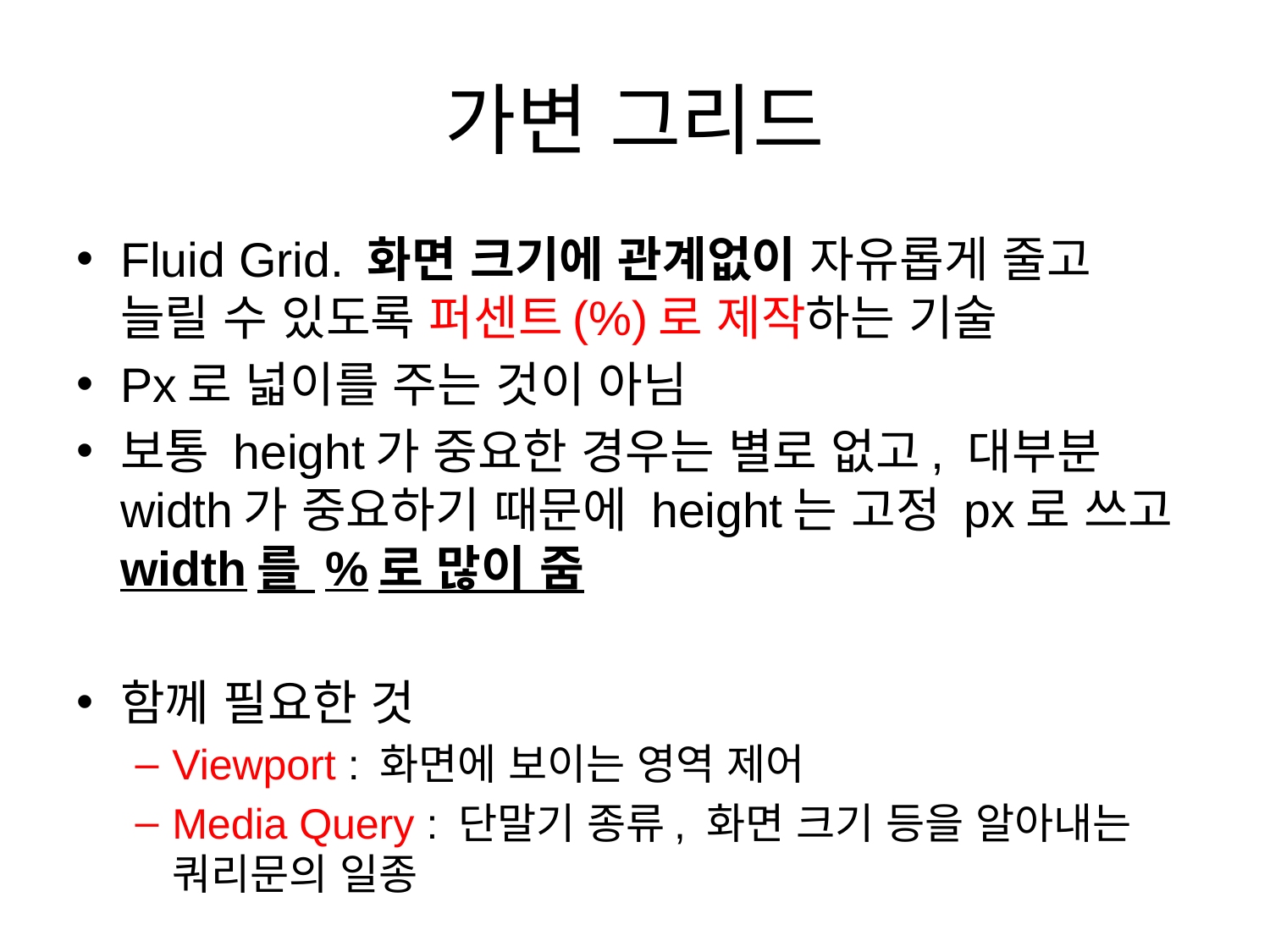

# 가변 그리드
Fluid Grid. 화면 크기에 관계없이 자유롭게 줄고 늘릴 수 있도록 퍼센트(%)로 제작하는 기술
Px로 넓이를 주는 것이 아님
보통 height가 중요한 경우는 별로 없고, 대부분 width가 중요하기 때문에 height는 고정 px로 쓰고 width를 %로 많이 줌

함께 필요한 것
Viewport : 화면에 보이는 영역 제어
Media Query : 단말기 종류, 화면 크기 등을 알아내는 쿼리문의 일종